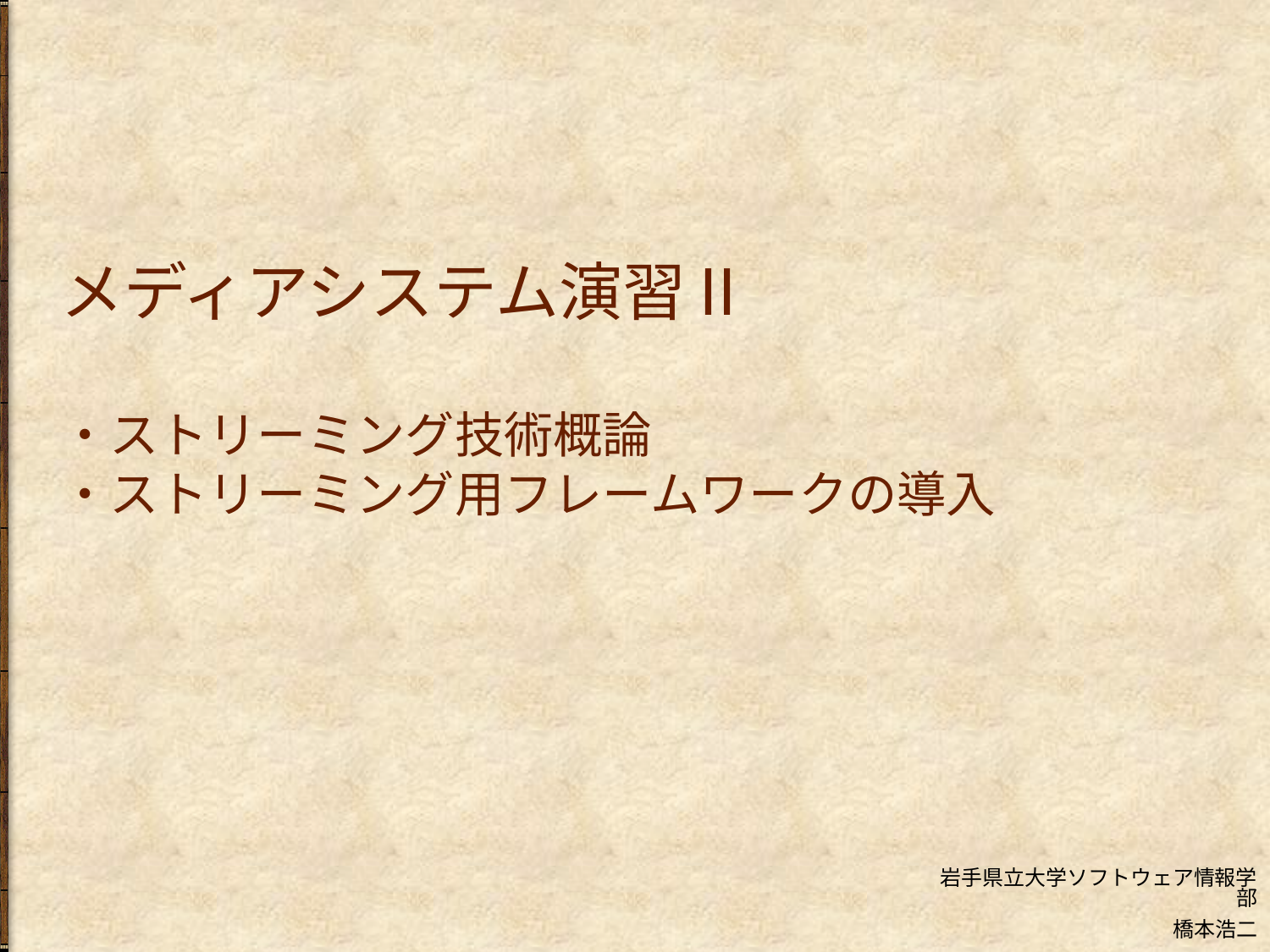

# メディアシステム演習Ⅱ ・ストリーミング技術概論 ・ストリーミング用フレームワークの導入
岩手県立大学ソフトウェア情報学部
橋本浩二